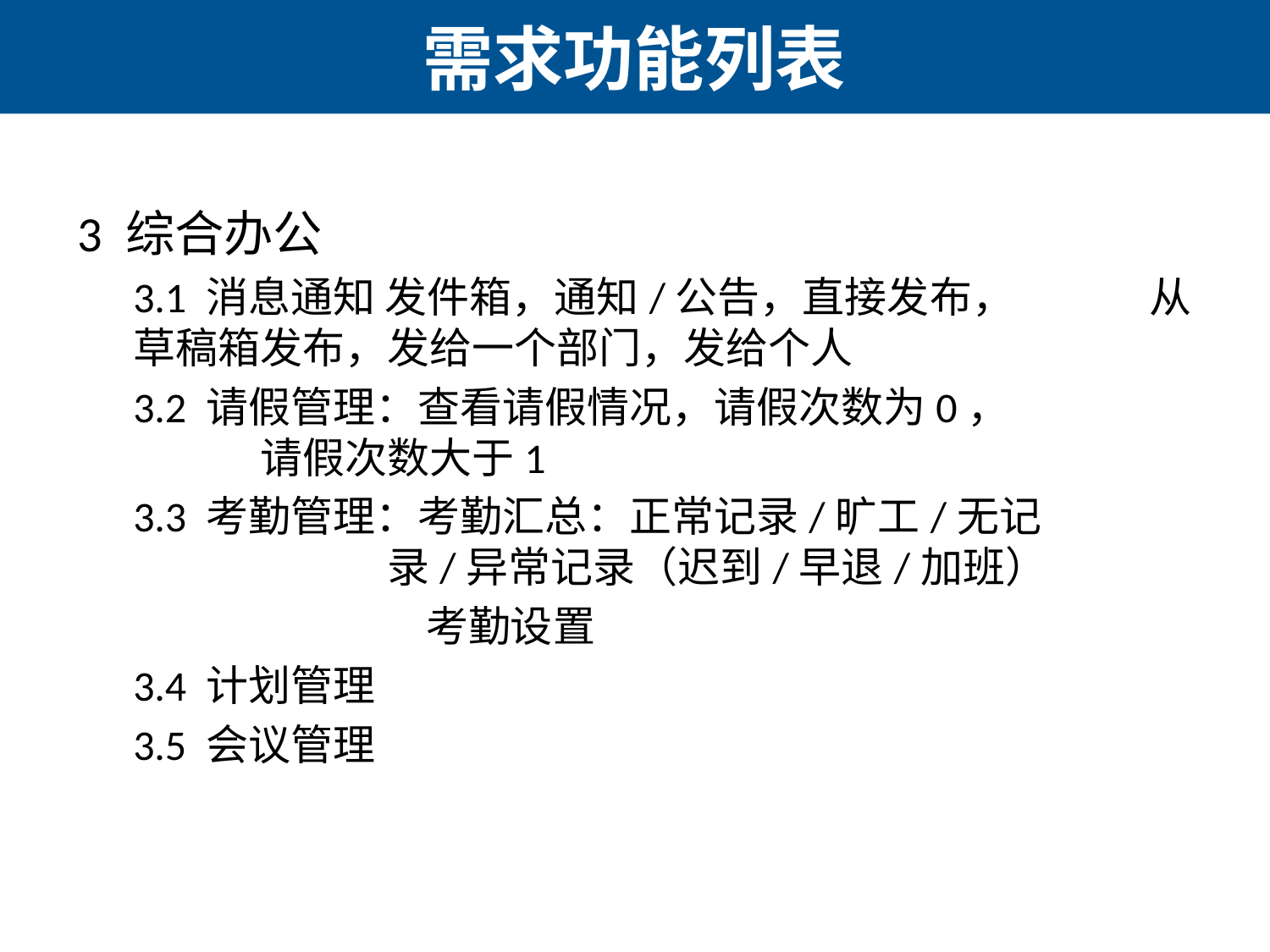

# 需求功能列表
3 综合办公
3.1 消息通知 发件箱，通知/公告，直接发布， 	从草稿箱发布，发给一个部门，发给个人
3.2 请假管理：查看请假情况，请假次数为0， 			请假次数大于1
3.3 考勤管理：考勤汇总：正常记录/旷工/无记			录/异常记录（迟到/早退/加班）
		   考勤设置
3.4 计划管理
3.5 会议管理